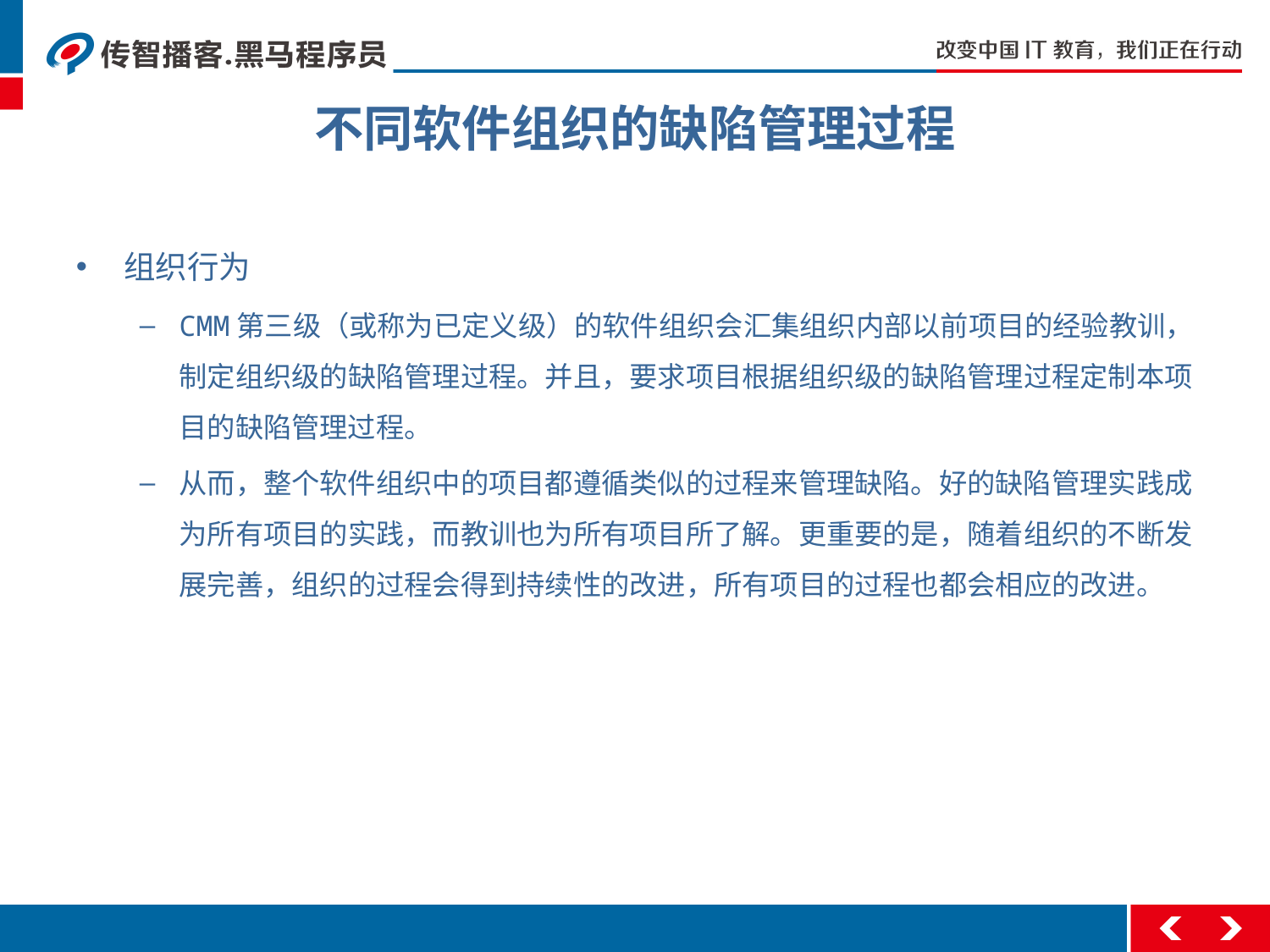

# 不同软件组织的缺陷管理过程
组织行为
CMM第三级（或称为已定义级）的软件组织会汇集组织内部以前项目的经验教训，制定组织级的缺陷管理过程。并且，要求项目根据组织级的缺陷管理过程定制本项目的缺陷管理过程。
从而，整个软件组织中的项目都遵循类似的过程来管理缺陷。好的缺陷管理实践成为所有项目的实践，而教训也为所有项目所了解。更重要的是，随着组织的不断发展完善，组织的过程会得到持续性的改进，所有项目的过程也都会相应的改进。